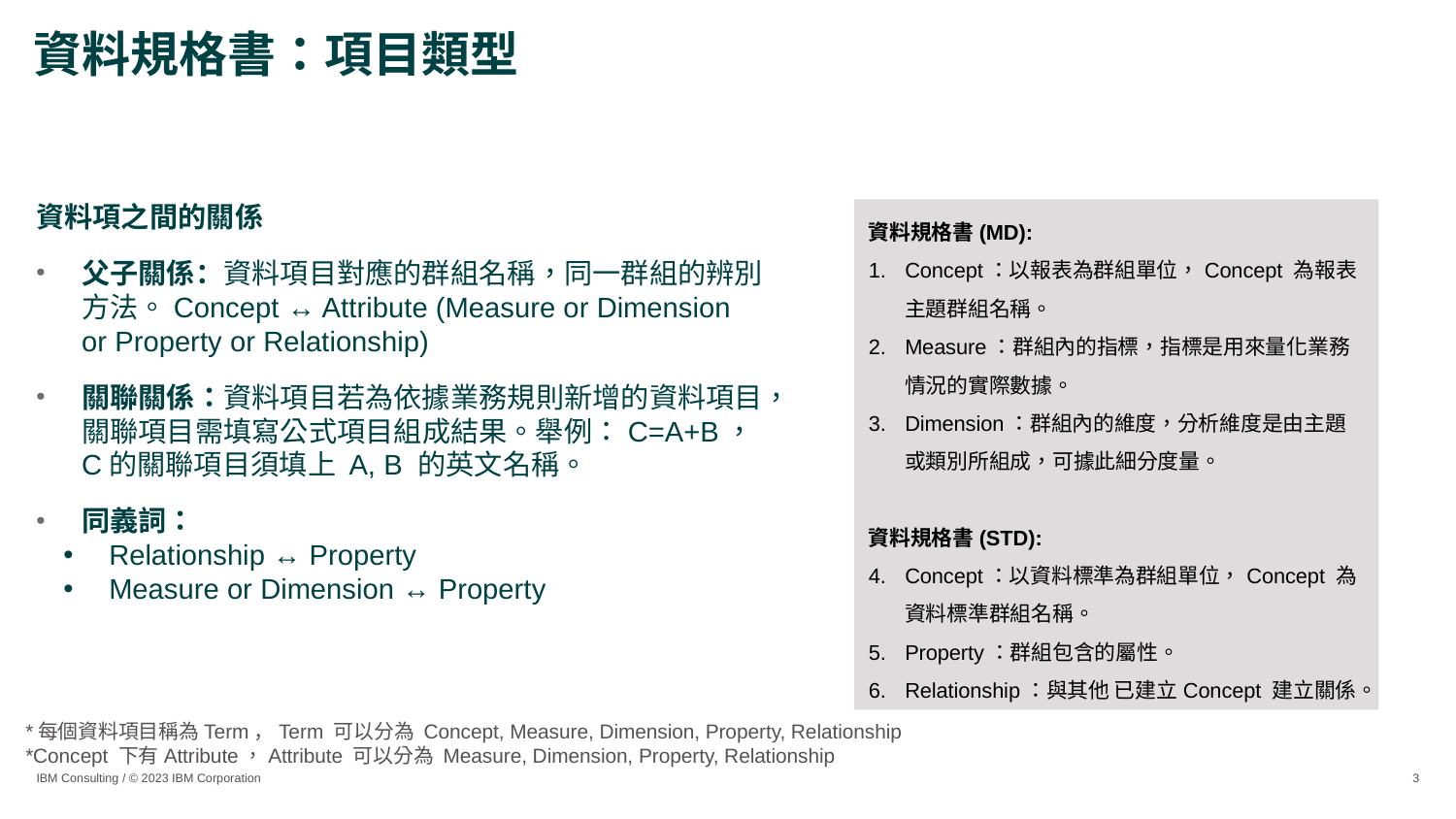

# 資料規格書：項目類型
資料項之間的關係
父子關係：資料項目對應的群組名稱，同一群組的辨別方法。Concept ↔ Attribute (Measure or Dimension or Property or Relationship)
關聯關係：資料項目若為依據業務規則新增的資料項目，關聯項目需填寫公式項目組成結果。舉例：C=A+B，C的關聯項目須填上 A, B 的英文名稱。
同義詞：
Relationship ↔ Property
Measure or Dimension ↔ Property
資料規格書(MD):
Concept：以報表為群組單位，Concept 為報表主題群組名稱。
Measure：群組內的指標，指標是用來量化業務情況的實際數據。
Dimension：群組內的維度，分析維度是由主題或類別所組成，可據此細分度量。

資料規格書(STD):
Concept：以資料標準為群組單位，Concept 為資料標準群組名稱。
Property：群組包含的屬性。
Relationship：與其他 已建立Concept 建立關係。
*每個資料項目稱為Term，Term 可以分為 Concept, Measure, Dimension, Property, Relationship
*Concept 下有Attribute，Attribute 可以分為 Measure, Dimension, Property, Relationship
IBM Consulting / © 2023 IBM Corporation
3